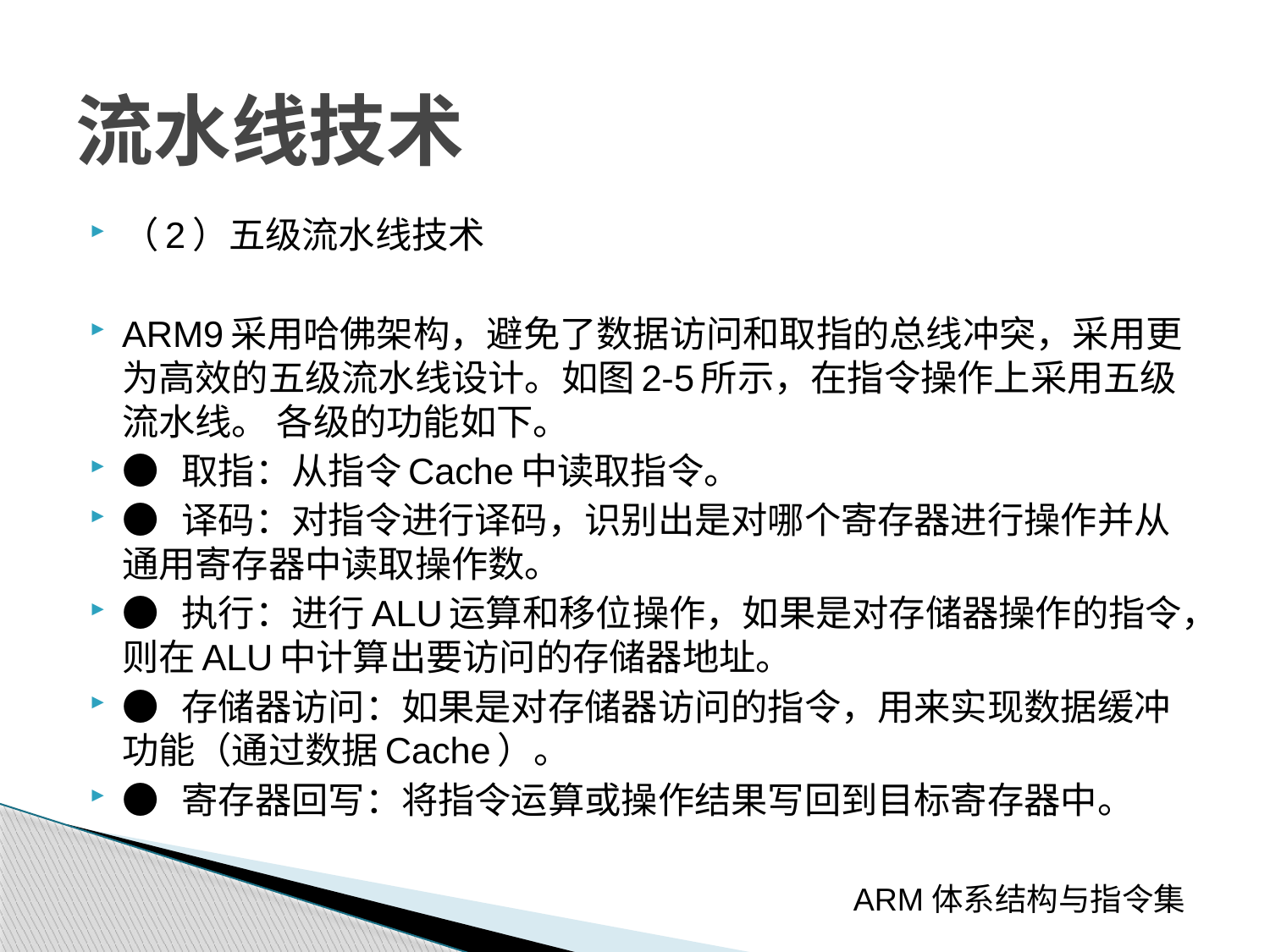

# 流水线技术
（2）五级流水线技术

ARM9采用哈佛架构，避免了数据访问和取指的总线冲突，采用更为高效的五级流水线设计。如图2-5所示，在指令操作上采用五级流水线。 各级的功能如下。
●  取指：从指令Cache中读取指令。
●  译码：对指令进行译码，识别出是对哪个寄存器进行操作并从通用寄存器中读取操作数。
●  执行：进行ALU运算和移位操作，如果是对存储器操作的指令，则在ALU中计算出要访问的存储器地址。
●  存储器访问：如果是对存储器访问的指令，用来实现数据缓冲功能（通过数据Cache）。
●  寄存器回写：将指令运算或操作结果写回到目标寄存器中。

            ARM体系结构与指令集